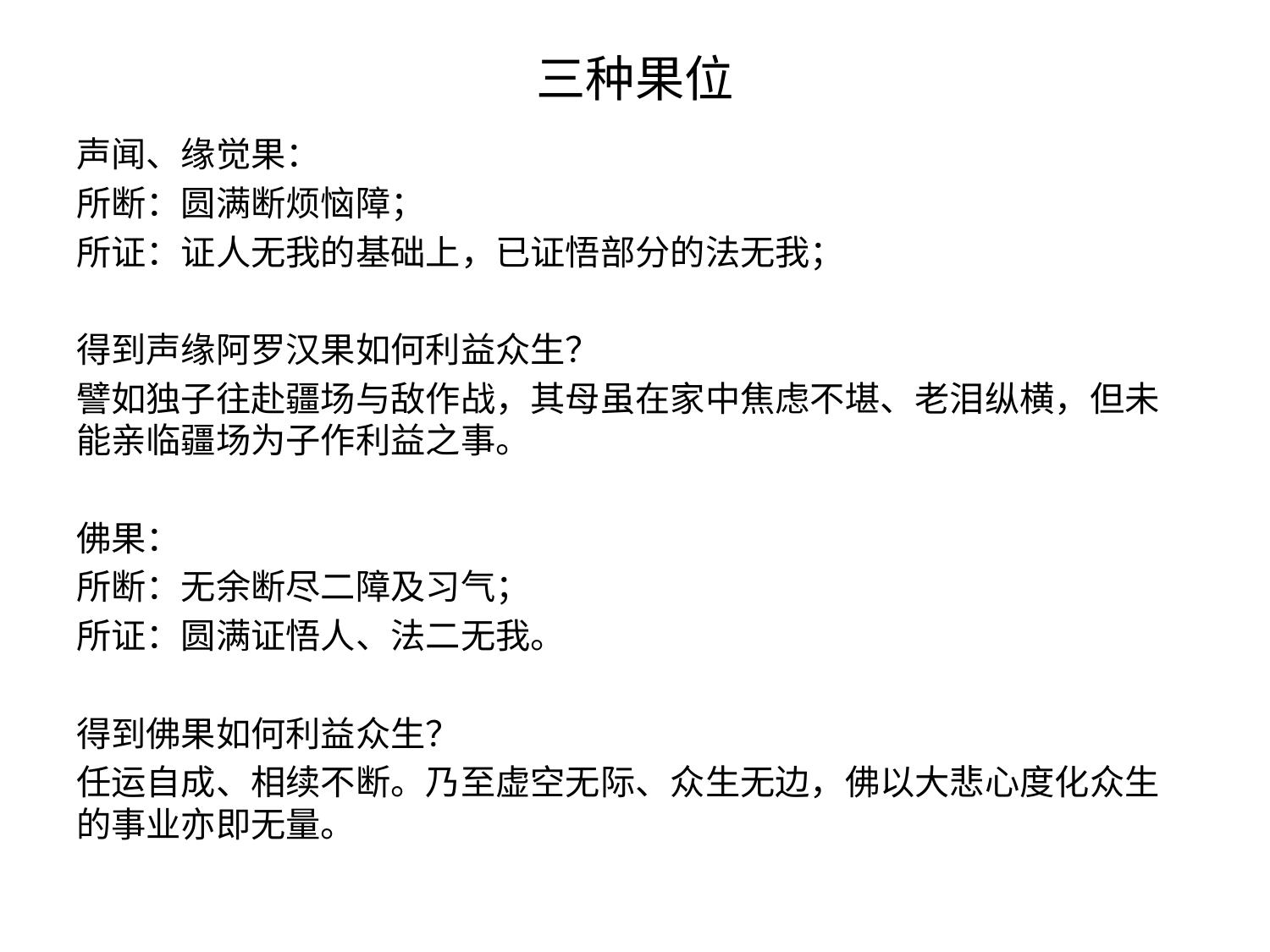

# 三种果位
声闻、缘觉果：
所断：圆满断烦恼障；
所证：证人无我的基础上，已证悟部分的法无我；

得到声缘阿罗汉果如何利益众生？
譬如独子往赴疆场与敌作战，其母虽在家中焦虑不堪、老泪纵横，但未能亲临疆场为子作利益之事。

佛果：
所断：无余断尽二障及习气；
所证：圆满证悟人、法二无我。

得到佛果如何利益众生？
任运自成、相续不断。乃至虚空无际、众生无边，佛以大悲心度化众生的事业亦即无量。